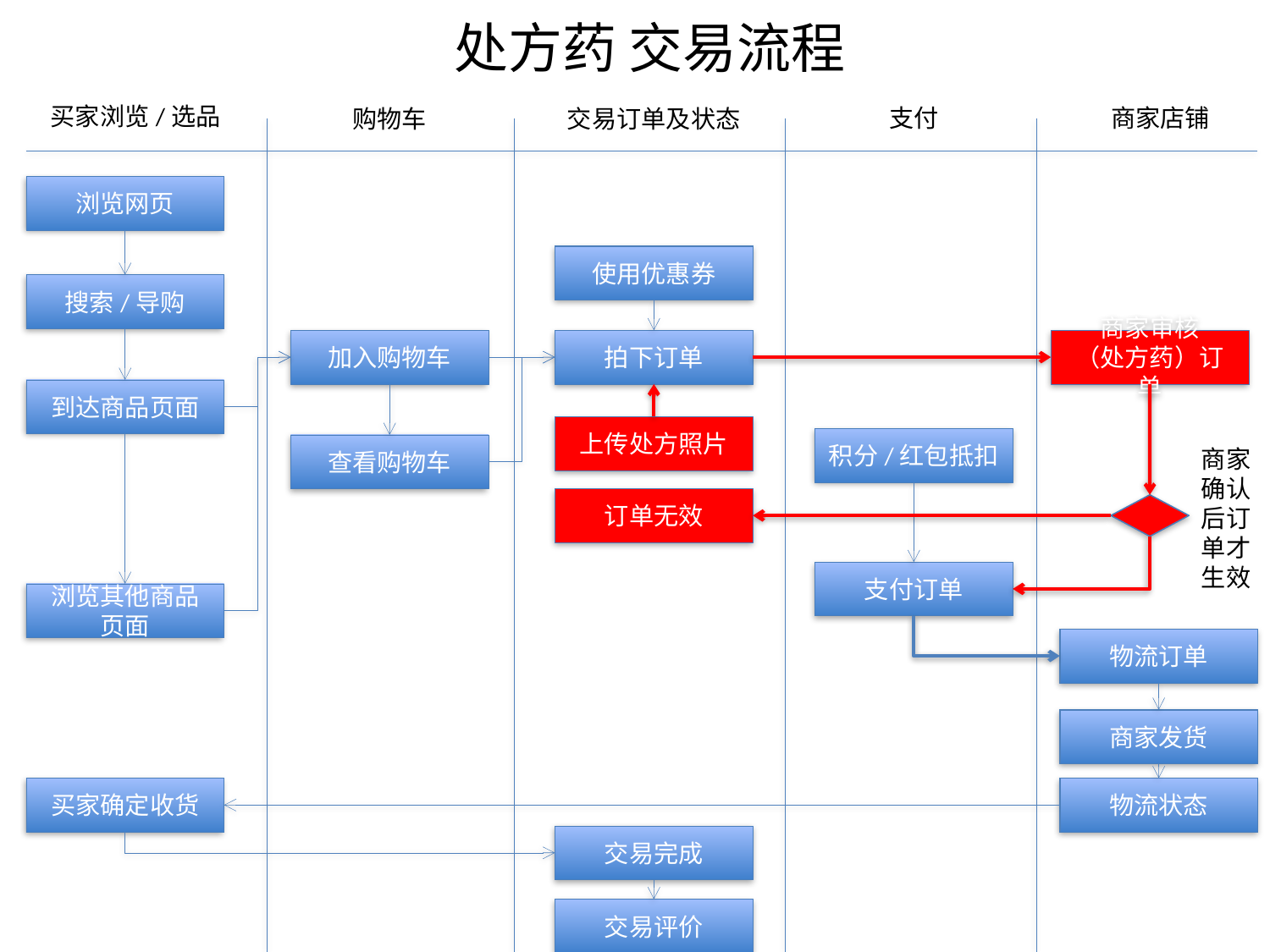

# 处方药 交易流程
买家浏览/选品
商家店铺
支付
购物车
交易订单及状态
浏览网页
使用优惠券
搜索/导购
加入购物车
拍下订单
商家审核
（处方药）订单
到达商品页面
上传处方照片
积分/红包抵扣
查看购物车
商家确认后订单才生效
订单无效

支付订单
浏览其他商品页面
物流订单
商家发货
买家确定收货
物流状态
交易完成
交易评价